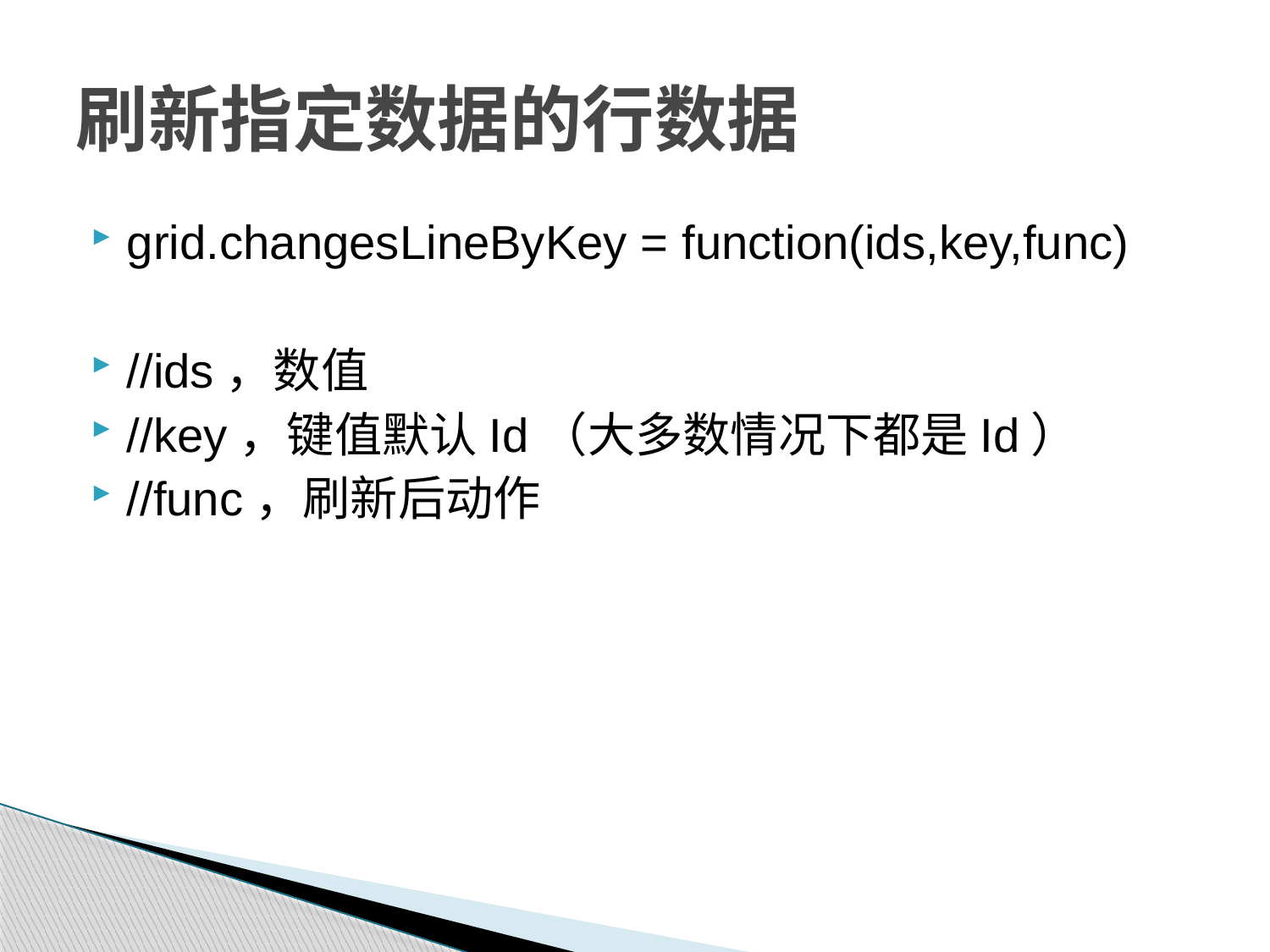

# 刷新指定数据的行数据
grid.changesLineByKey = function(ids,key,func)

//ids，数值
//key，键值默认Id（大多数情况下都是Id）
//func，刷新后动作